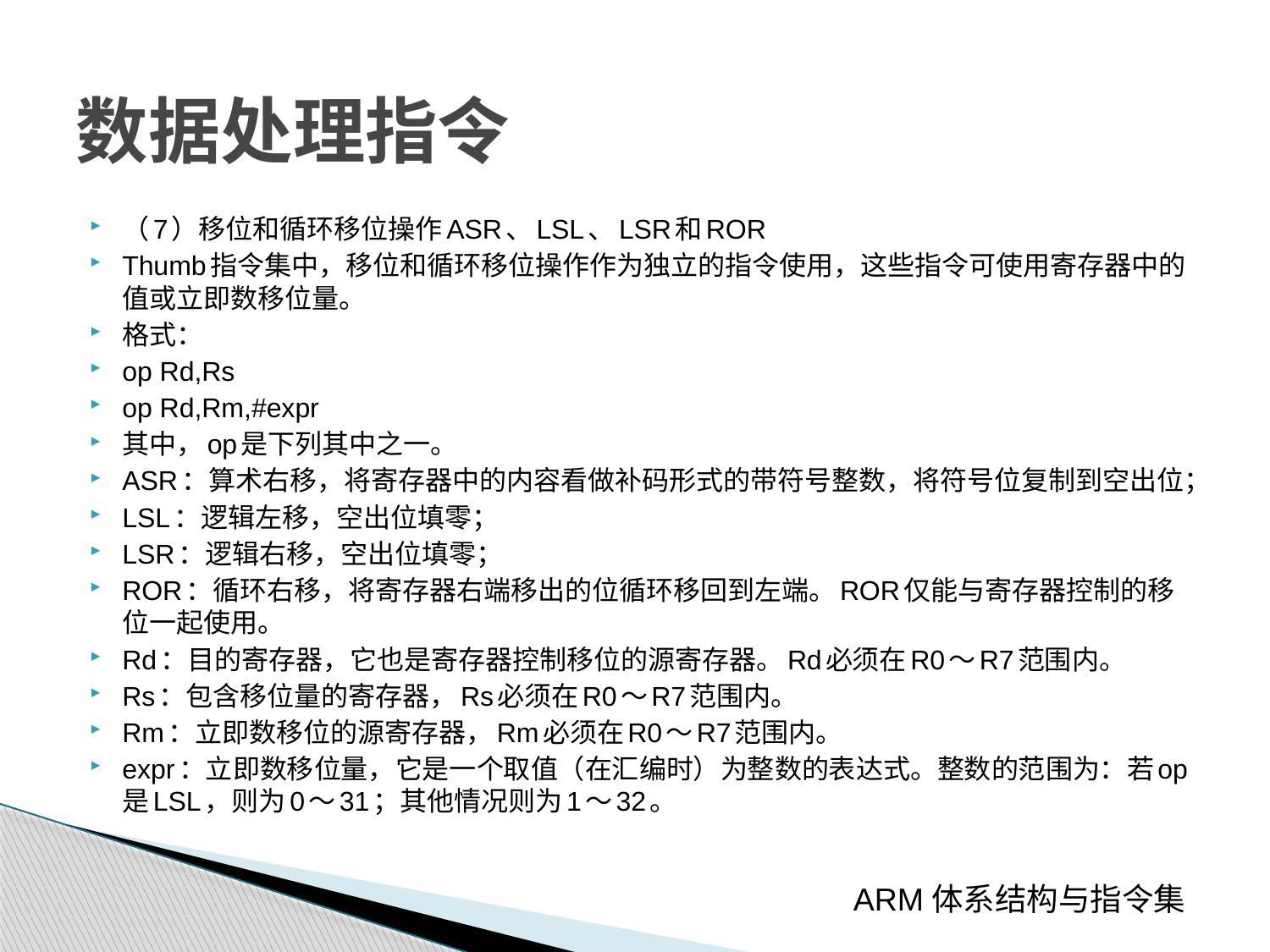

# 数据处理指令
（7）移位和循环移位操作ASR、LSL、LSR和ROR
Thumb指令集中，移位和循环移位操作作为独立的指令使用，这些指令可使用寄存器中的值或立即数移位量。
格式：
op Rd,Rs
op Rd,Rm,#expr
其中，op是下列其中之一。
ASR：算术右移，将寄存器中的内容看做补码形式的带符号整数，将符号位复制到空出位；
LSL：逻辑左移，空出位填零；
LSR：逻辑右移，空出位填零；
ROR：循环右移，将寄存器右端移出的位循环移回到左端。ROR仅能与寄存器控制的移位一起使用。
Rd：目的寄存器，它也是寄存器控制移位的源寄存器。Rd必须在R0～R7范围内。
Rs：包含移位量的寄存器，Rs必须在R0～R7范围内。
Rm：立即数移位的源寄存器，Rm必须在R0～R7范围内。
expr：立即数移位量，它是一个取值（在汇编时）为整数的表达式。整数的范围为：若op是LSL，则为0～31；其他情况则为1～32。

            ARM体系结构与指令集